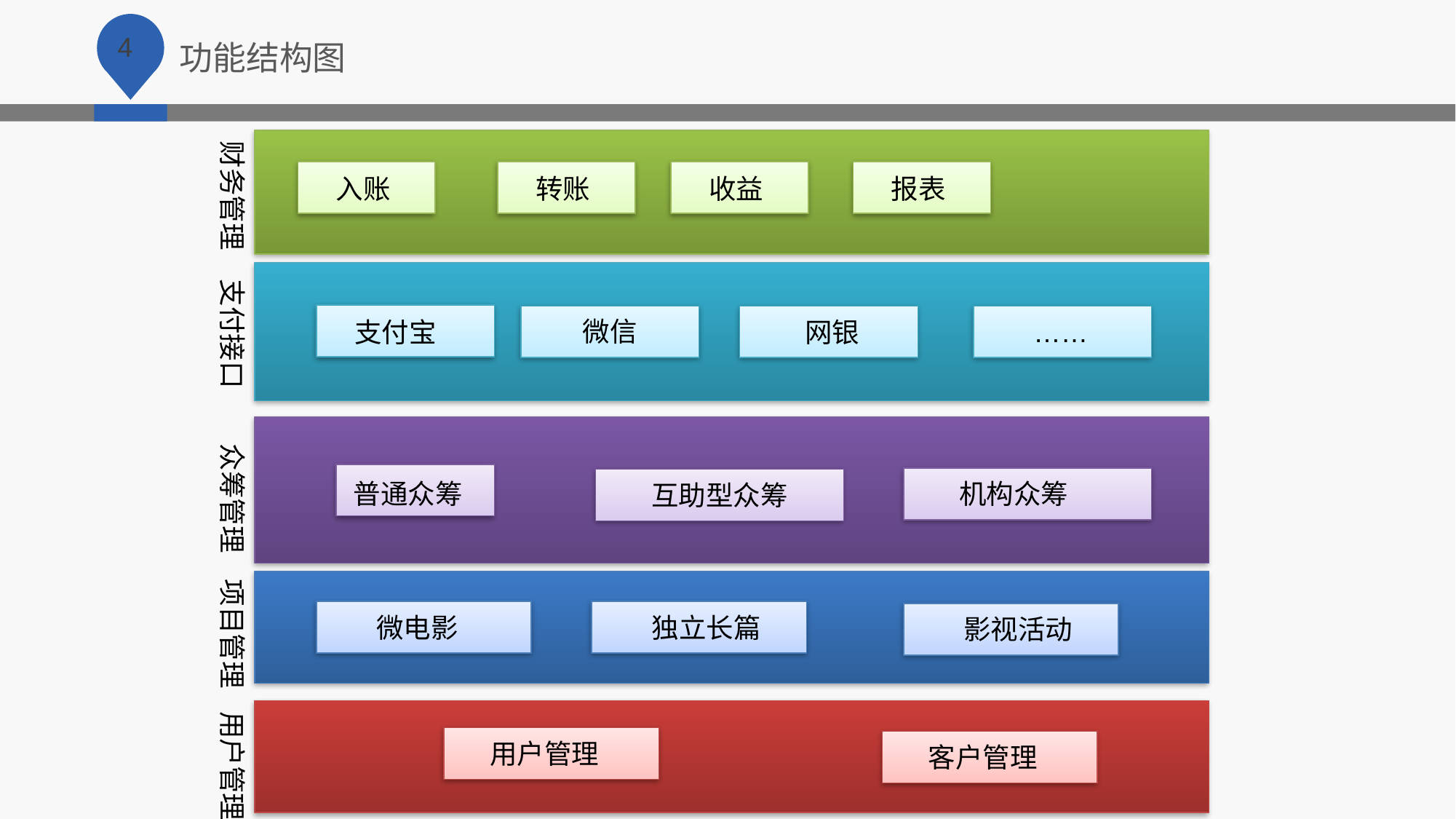

功能结构图
财务管理

入账

转账

收益

报表

支付接口

支付宝

微信

网银

……

众筹管理

普通众筹

机构众筹

互助型众筹
项目管理

微电影

独立长篇

影视活动
用户管理

用户管理

客户管理